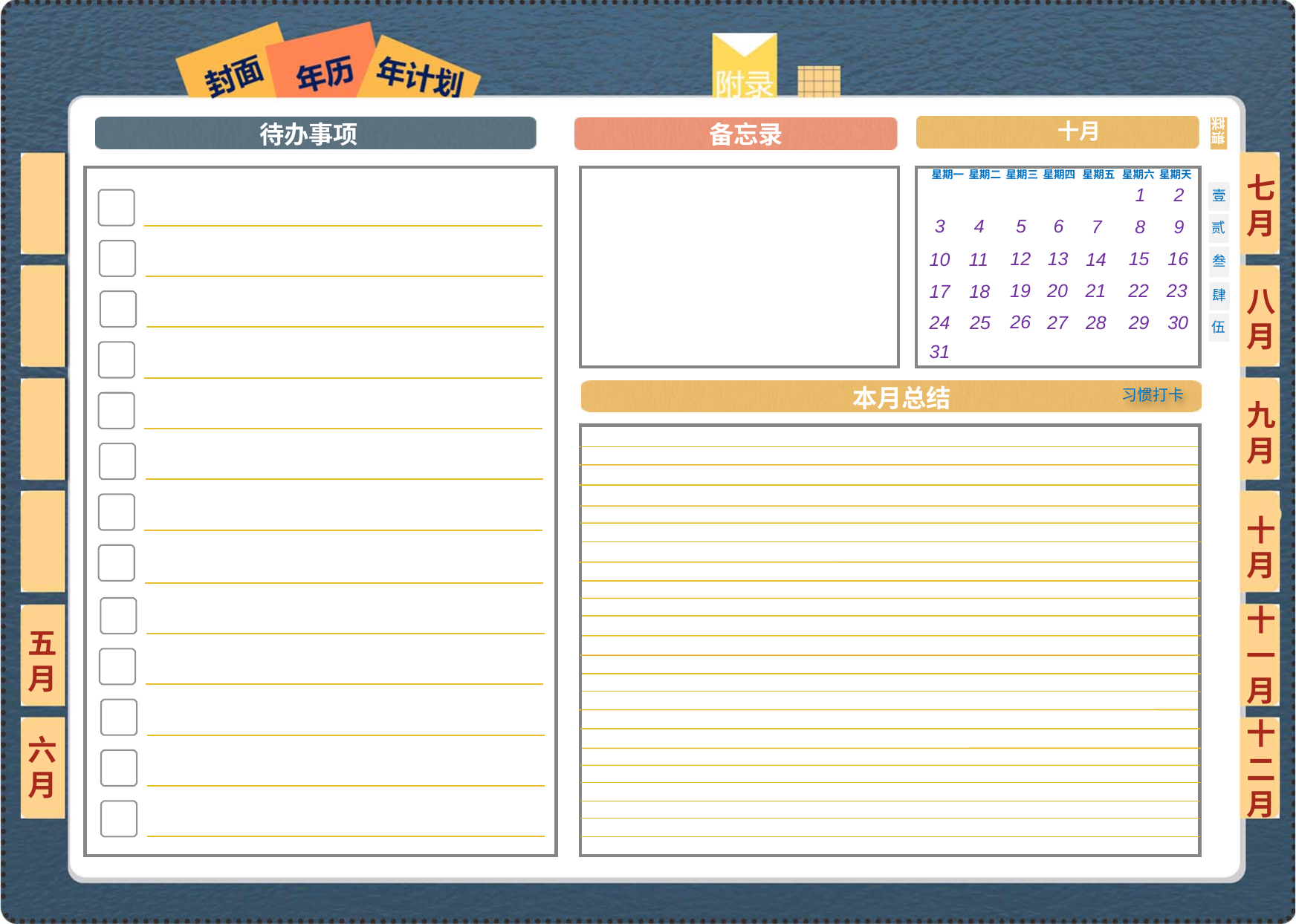

十月
七月

2

1
壹
5
3
4
6
9
8
7
贰
13
15
16
12
14
10
11
叁
八月
22
19
23
20
21
18
17
肆
26
30
29
28
25
24
27
伍
31

习惯打卡
九月
十月
十一月
五月
六月
十二月